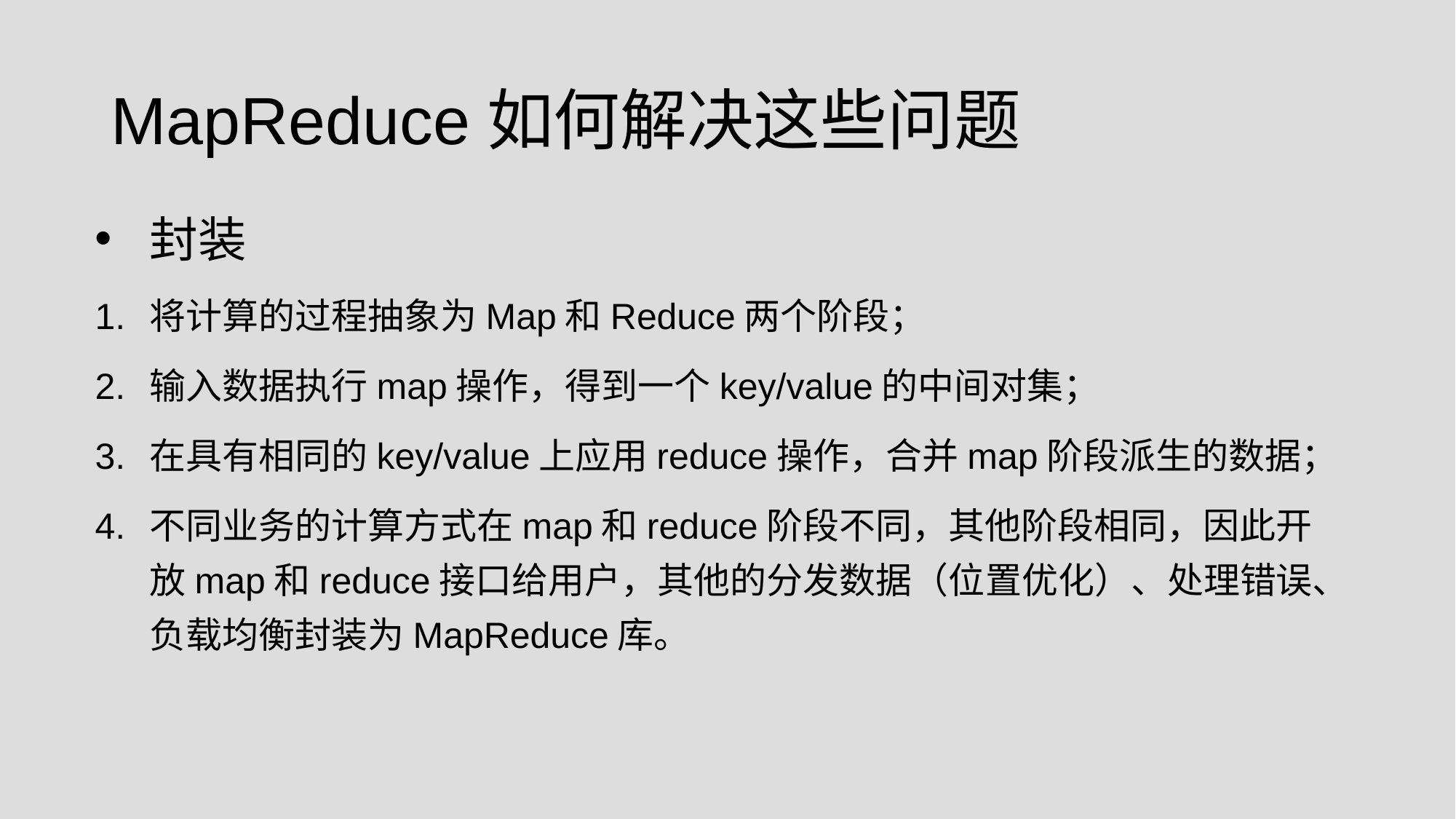

# MapReduce如何解决这些问题
封装
将计算的过程抽象为Map和Reduce两个阶段；
输入数据执行map操作，得到一个key/value的中间对集；
在具有相同的key/value上应用reduce操作，合并map阶段派生的数据；
不同业务的计算方式在map和reduce阶段不同，其他阶段相同，因此开放map和reduce接口给用户，其他的分发数据（位置优化）、处理错误、负载均衡封装为MapReduce库。